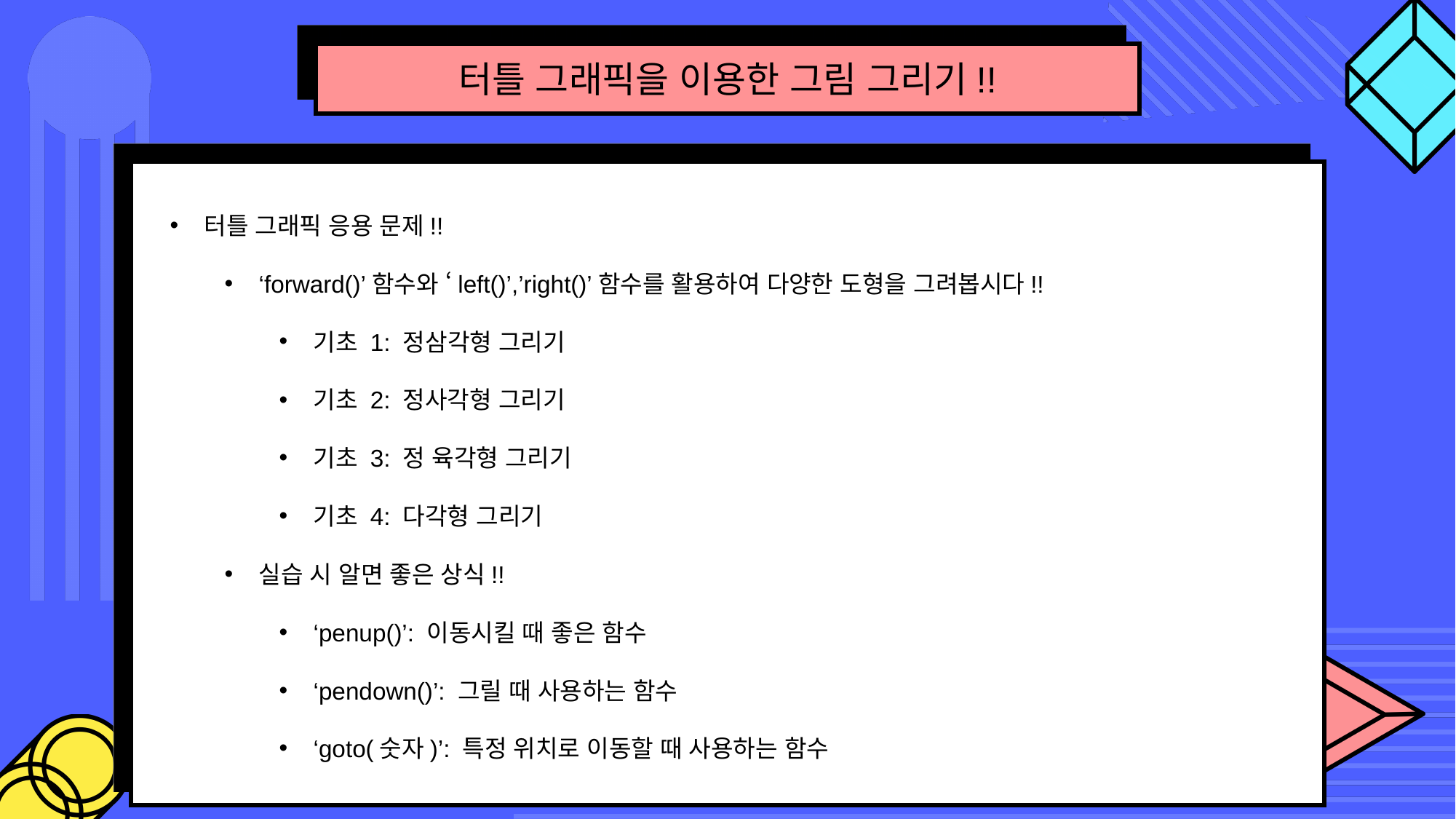

터틀 그래픽을 이용한 그림 그리기!!

터틀 그래픽 응용 문제!!
‘forward()’함수와 ‘left()’,’right()’함수를 활용하여 다양한 도형을 그려봅시다!!
기초 1: 정삼각형 그리기
기초 2: 정사각형 그리기
기초 3: 정 육각형 그리기
기초 4: 다각형 그리기
실습 시 알면 좋은 상식!!
‘penup()’: 이동시킬 때 좋은 함수
‘pendown()’: 그릴 때 사용하는 함수
‘goto(숫자)’: 특정 위치로 이동할 때 사용하는 함수